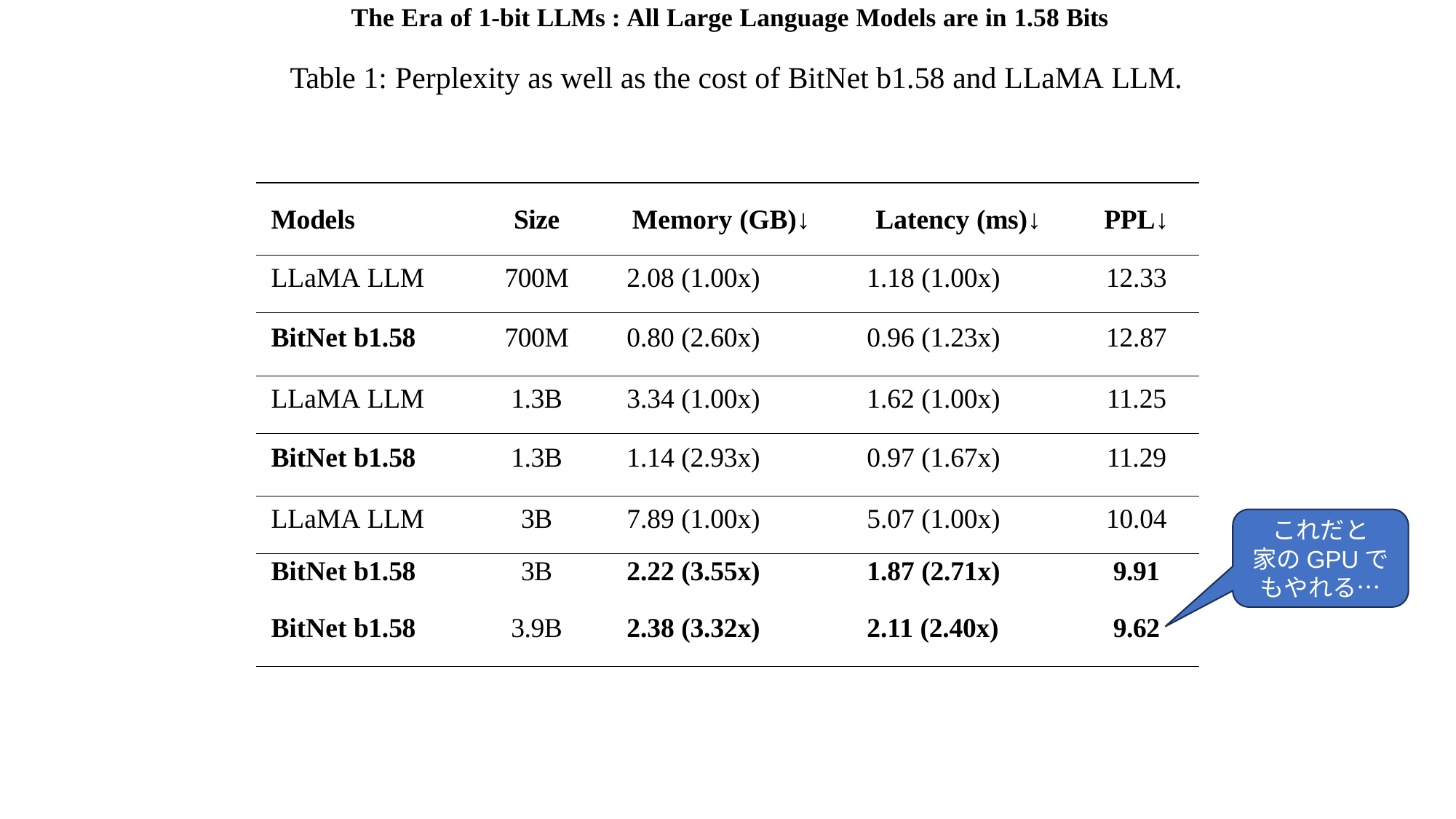

The Era of 1-bit LLMs : All Large Language Models are in 1.58 Bits
Table 1: Perplexity as well as the cost of BitNet b1.58 and LLaMA LLM.
| Models | Size | Memory (GB)↓ | Latency (ms)↓ | PPL↓ |
| --- | --- | --- | --- | --- |
| LLaMA LLM | 700M | 2.08 (1.00x) | 1.18 (1.00x) | 12.33 |
| BitNet b1.58 | 700M | 0.80 (2.60x) | 0.96 (1.23x) | 12.87 |
| LLaMA LLM | 1.3B | 3.34 (1.00x) | 1.62 (1.00x) | 11.25 |
| BitNet b1.58 | 1.3B | 1.14 (2.93x) | 0.97 (1.67x) | 11.29 |
| LLaMA LLM | 3B | 7.89 (1.00x) | 5.07 (1.00x) | 10.04 |
| BitNet b1.58 | 3B | 2.22 (3.55x) | 1.87 (2.71x) | 9.91 |
| BitNet b1.58 | 3.9B | 2.38 (3.32x) | 2.11 (2.40x) | 9.62 |
これだと
家のGPUでもやれる…